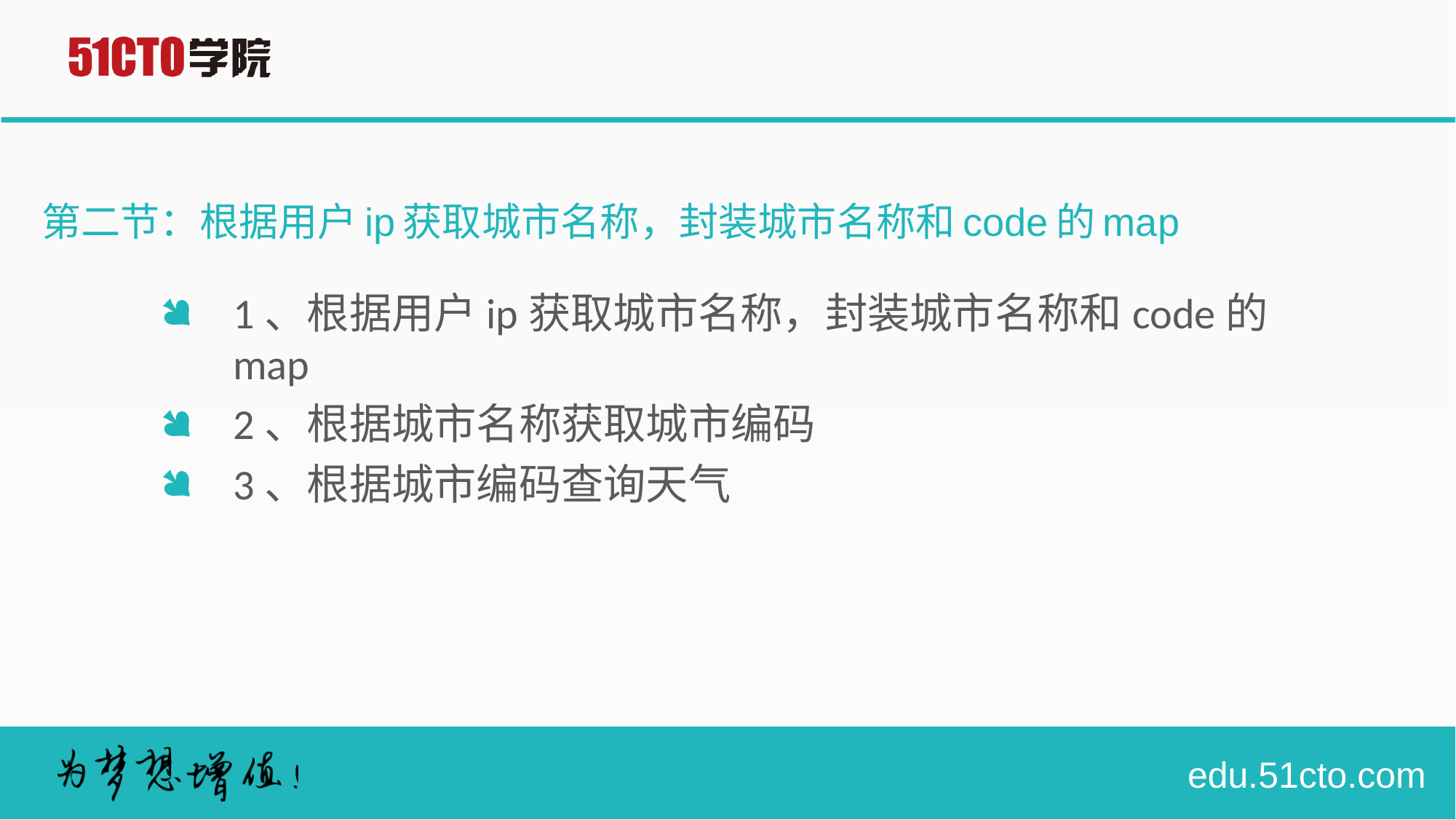

# 第二节：根据用户ip获取城市名称，封装城市名称和code的map
1、根据用户ip获取城市名称，封装城市名称和code的map
2、根据城市名称获取城市编码
3、根据城市编码查询天气